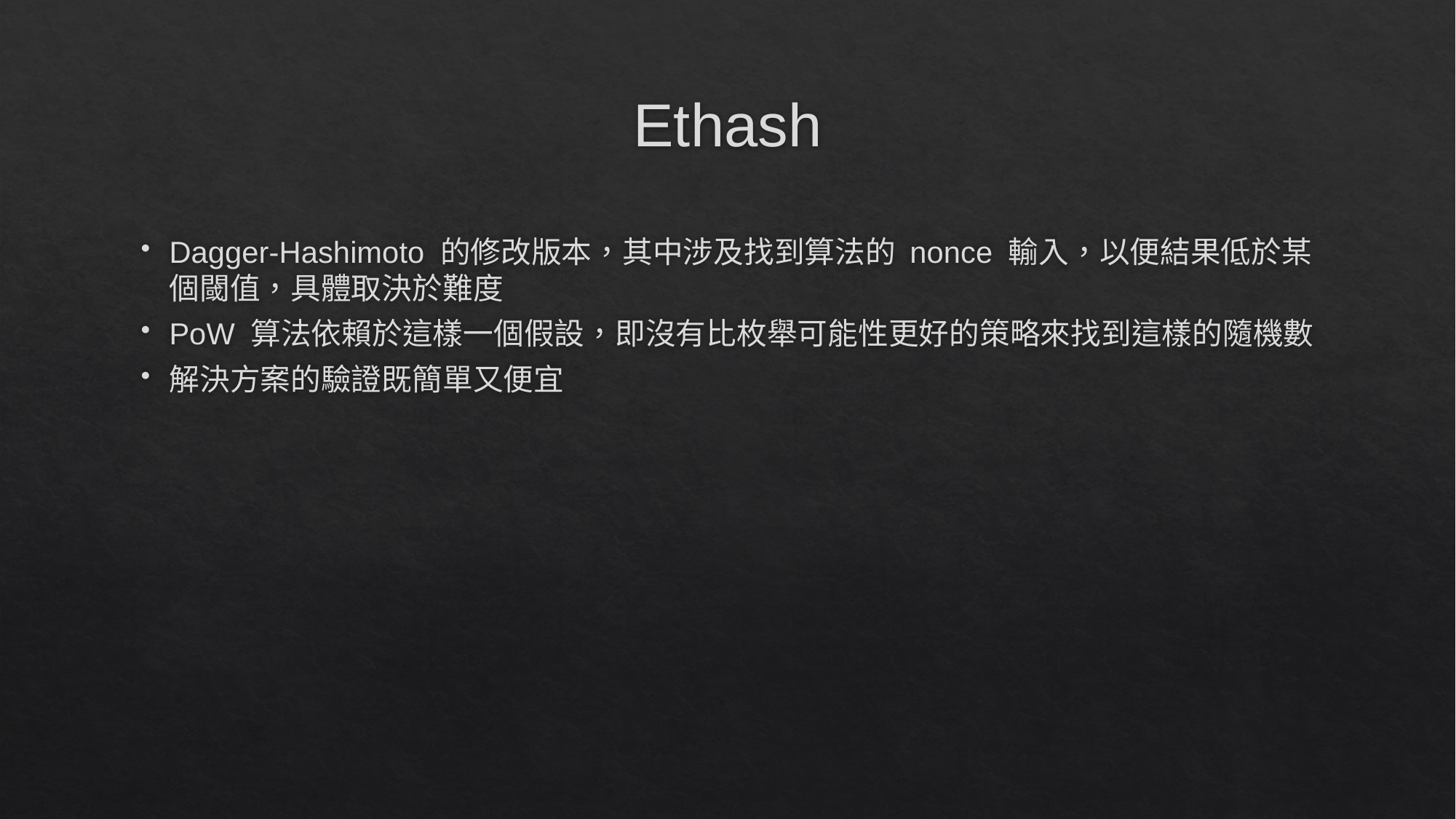

# Ethash
Dagger-Hashimoto 的修改版本，其中涉及找到算法的 nonce 輸入，以便結果低於某個閾值，具體取決於難度
PoW 算法依賴於這樣一個假設，即沒有比枚舉可能性更好的策略來找到這樣的隨機數
解決方案的驗證既簡單又便宜